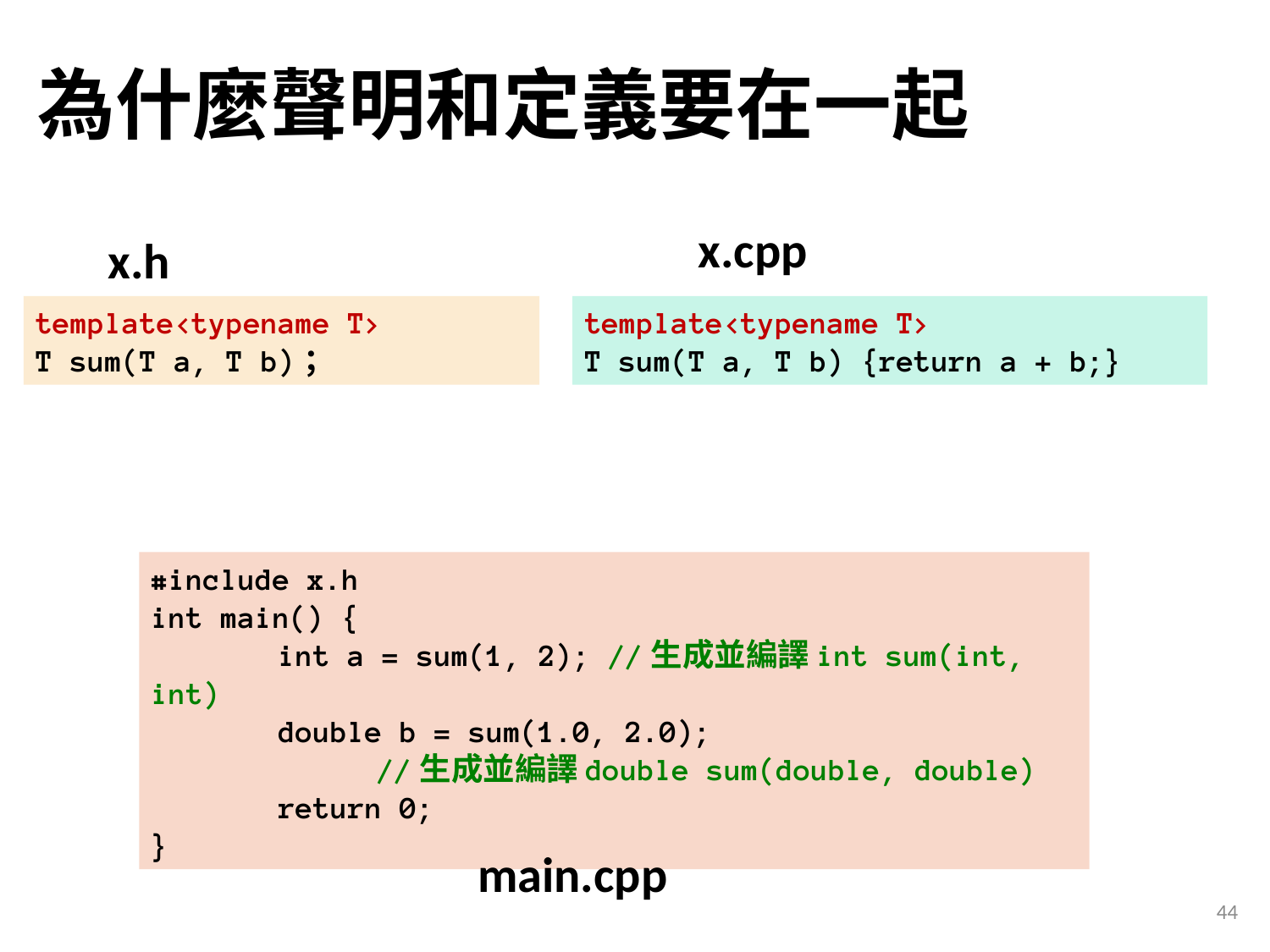

# 為什麼聲明和定義要在一起
x.cpp
x.h
template<typename T>
T sum(T a, T b)；
template<typename T>
T sum(T a, T b) {return a + b;}
#include x.h
int main() {
	int a = sum(1, 2); //生成並編譯int sum(int, int)
	double b = sum(1.0, 2.0);
             //生成並編譯double sum(double, double)
	return 0;
}
main.cpp
44